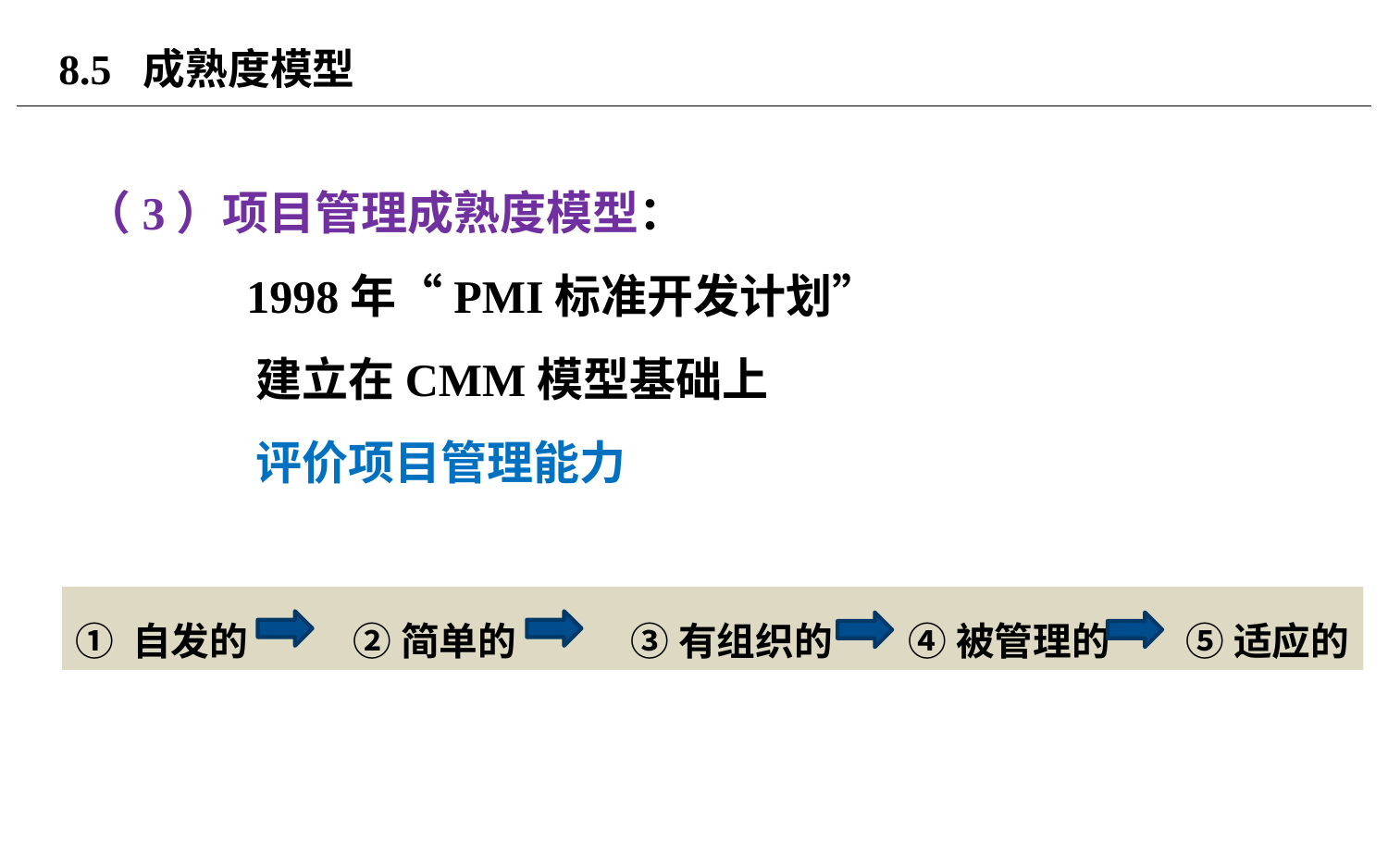

# 8.5  成熟度模型
（3）项目管理成熟度模型：
	  1998年“PMI标准开发计划”
	  建立在CMM模型基础上
	  评价项目管理能力

① 自发的	② 简单的	③ 有组织的	④ 被管理的	⑤ 适应的